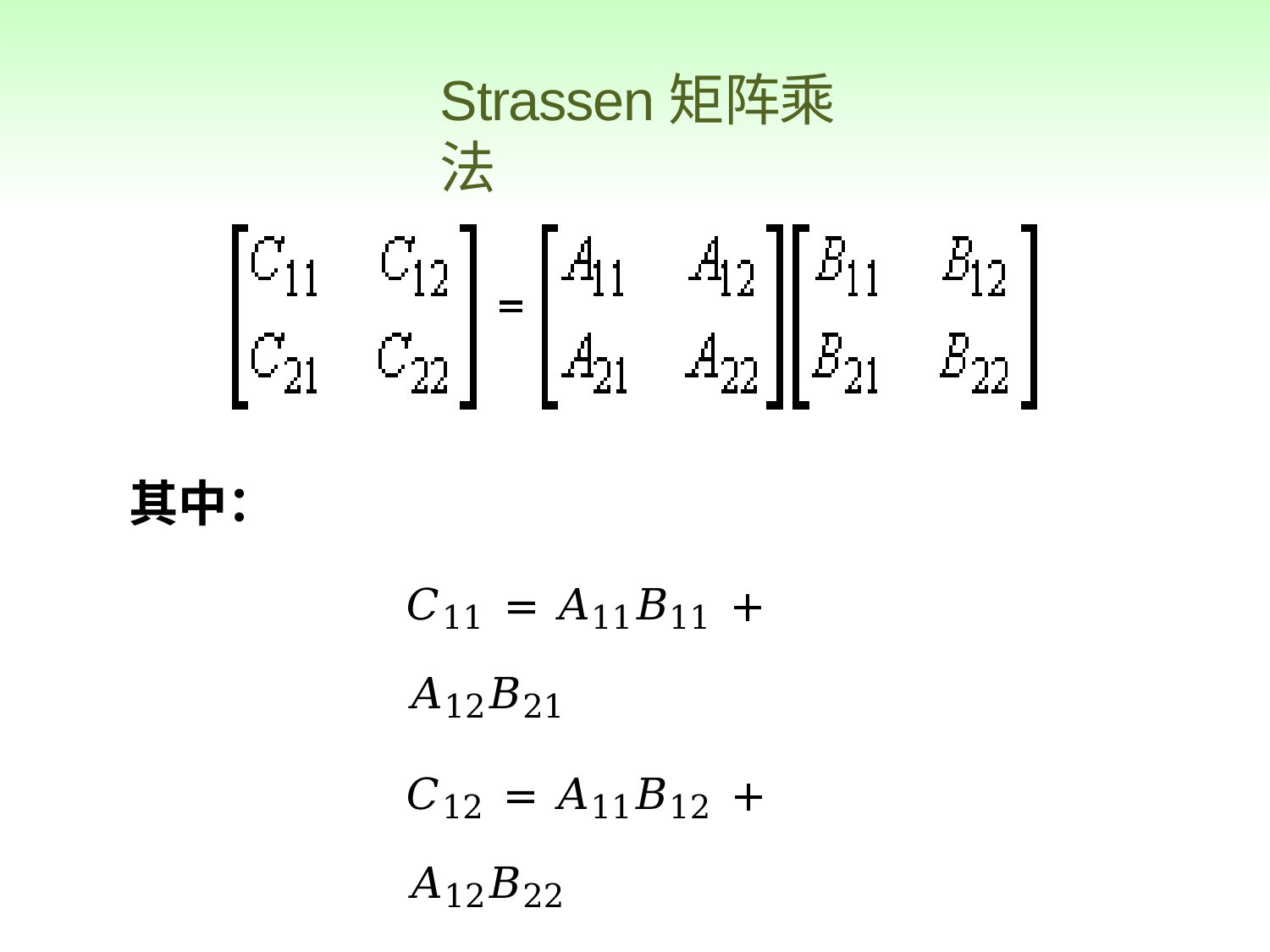

# Strassen矩阵乘法

其中：
𝐶11  = 𝐴11𝐵11  + 𝐴12𝐵21
𝐶12  = 𝐴11𝐵12  + 𝐴12𝐵22
𝐶21  = 𝐴21𝐵11  + 𝐴22𝐵21
𝐶22  = 𝐴21𝐵12  + 𝐴22𝐵22